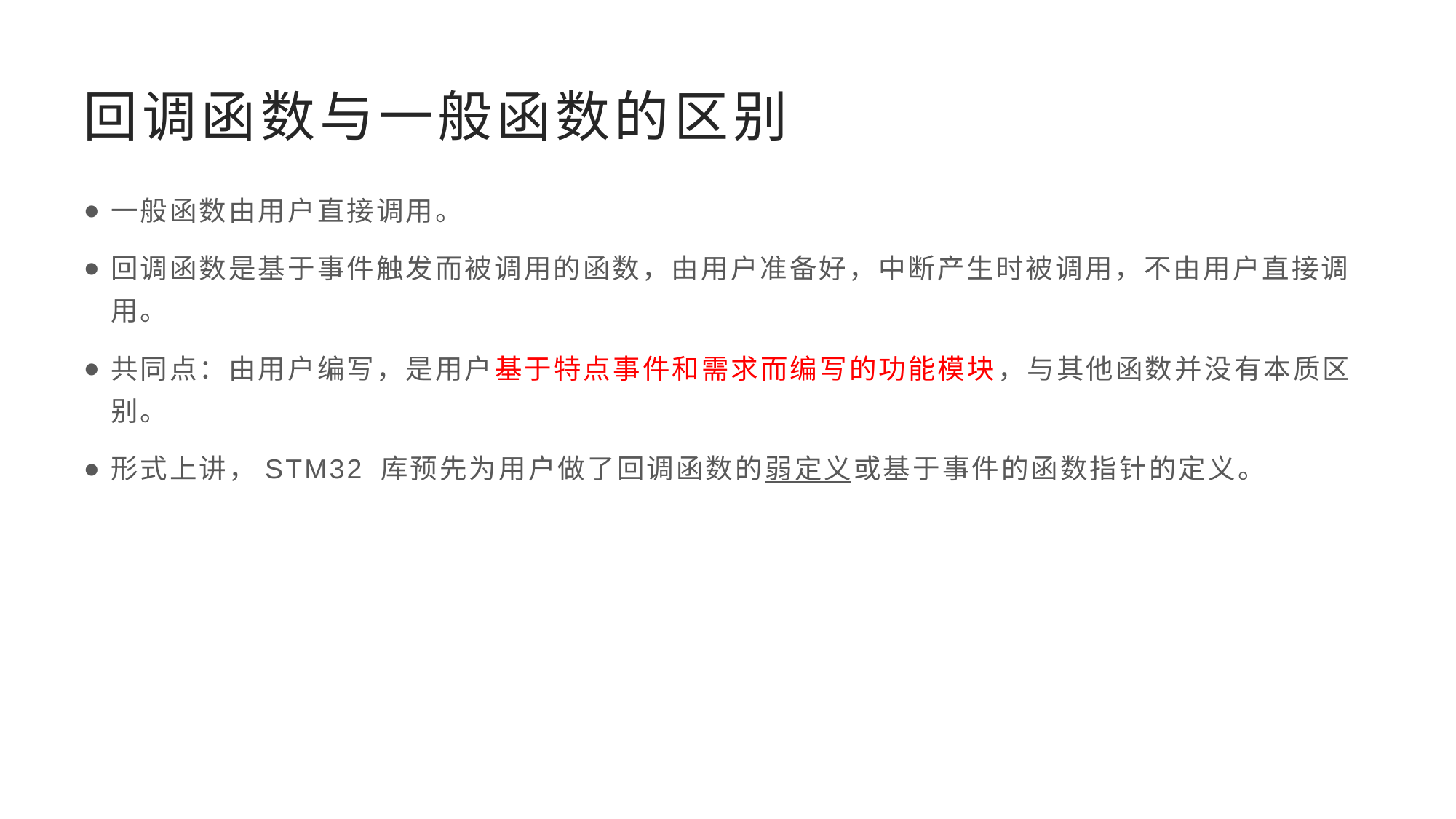

# 回调函数与一般函数的区别
一般函数由用户直接调用。
回调函数是基于事件触发而被调用的函数，由用户准备好，中断产生时被调用，不由用户直接调用。
共同点：由用户编写，是用户基于特点事件和需求而编写的功能模块，与其他函数并没有本质区别。
形式上讲，STM32 库预先为用户做了回调函数的弱定义或基于事件的函数指针的定义。